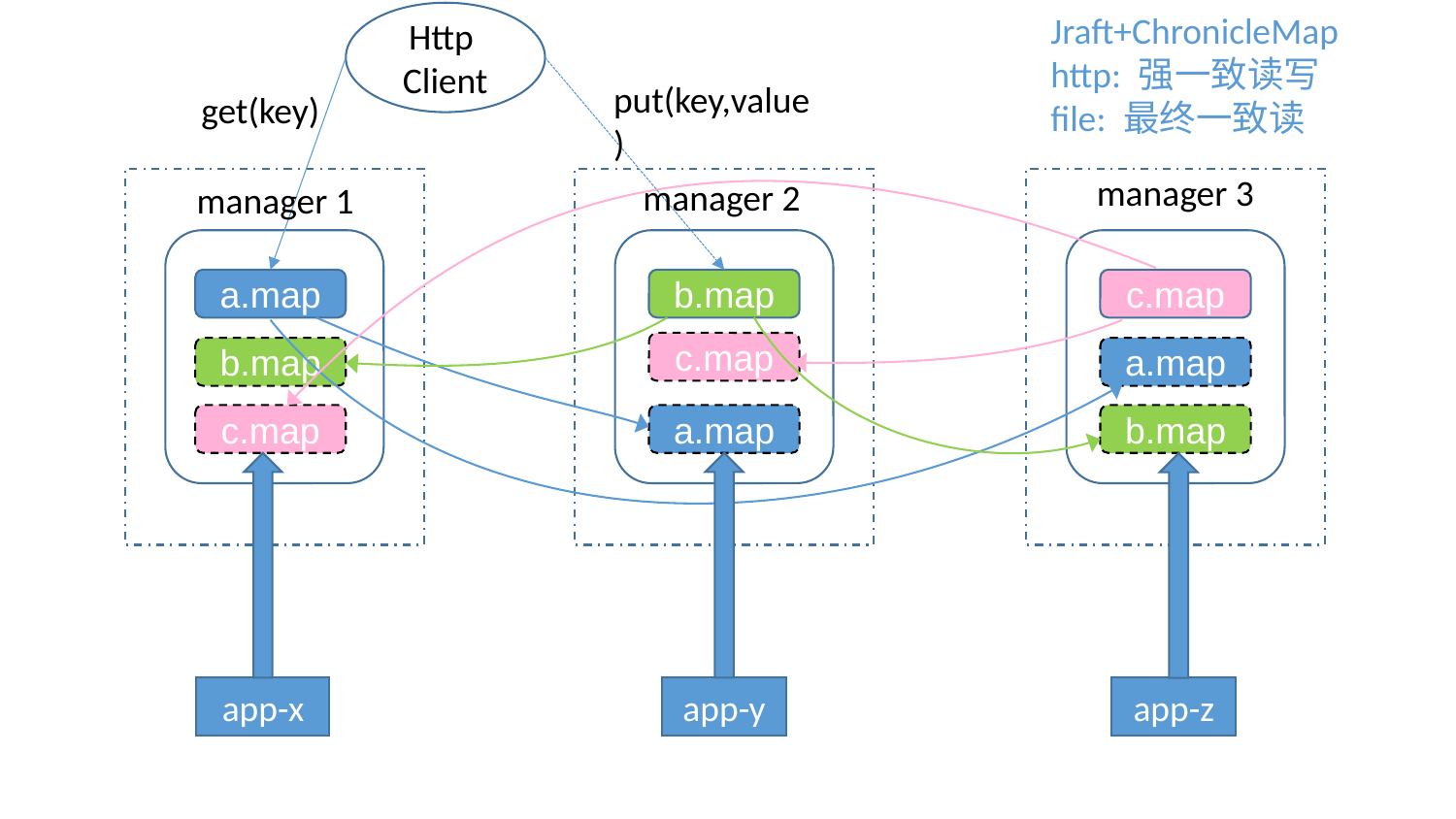

Jraft+ChronicleMap
http: 强一致读写
file: 最终一致读

Http  Client
put(key,value)
get(key)
manager 3
manager 2
cv
cv
cv
manager 1

a.map
b.map
c.map

c.map
b.map
a.map
c.map
a.map
b.map

app-x
app-y
app-z